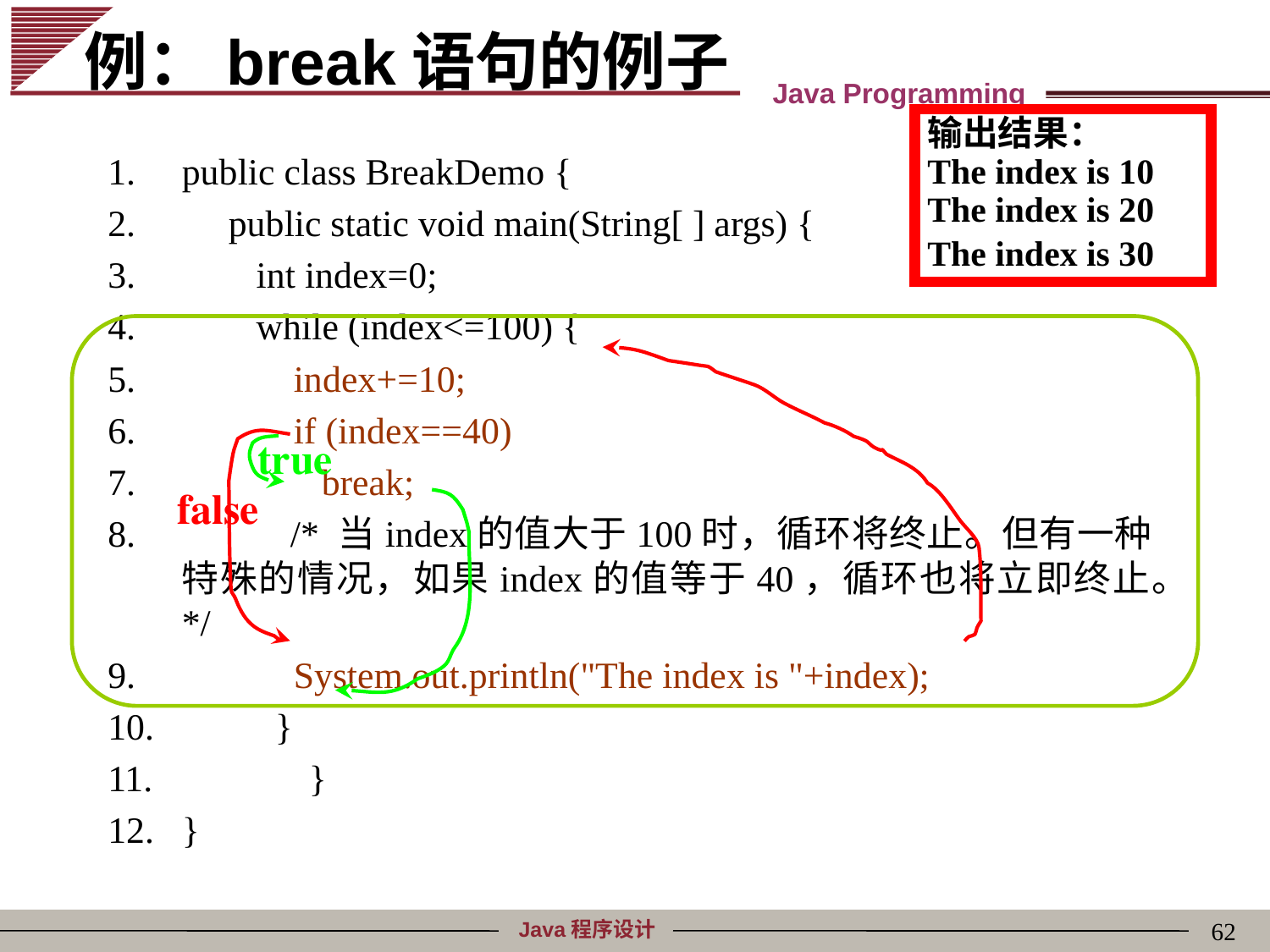

# 例：break语句的例子
输出结果：
The index is 10
The index is 20
The index is 30
public class BreakDemo {
     public static void main(String[ ] args) {
        int index=0;
        while (index<=100) {
            index+=10;
            if (index==40)
               break;
           /* 当index的值大于100时，循环将终止。但有一种特殊的情况，如果index的值等于40，循环也将立即终止。*/
            System.out.println("The index is "+index);
          }
  	}
}

true

false